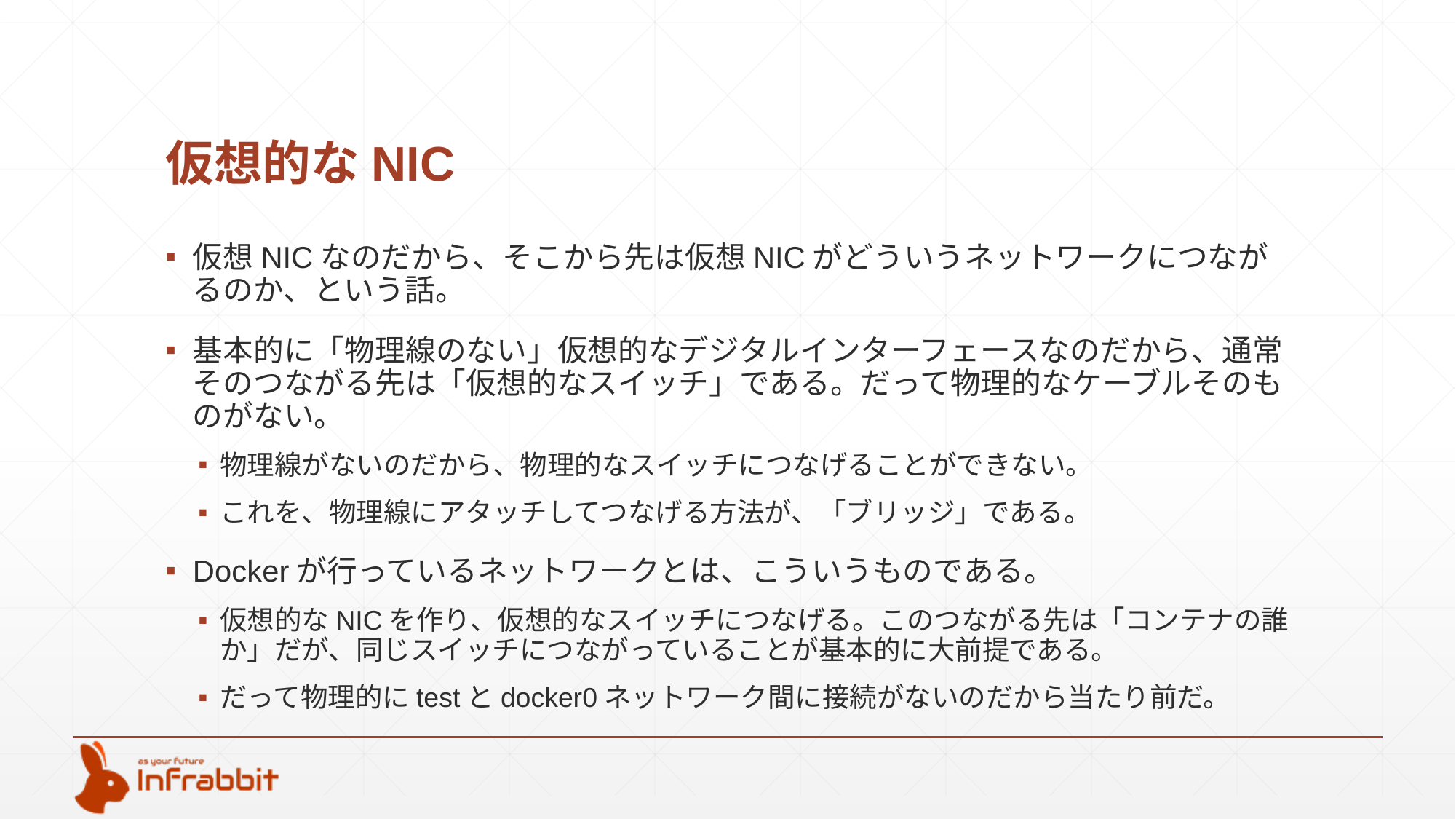

# 仮想的なNIC
仮想NICなのだから、そこから先は仮想NICがどういうネットワークにつながるのか、という話。
基本的に「物理線のない」仮想的なデジタルインターフェースなのだから、通常そのつながる先は「仮想的なスイッチ」である。だって物理的なケーブルそのものがない。
物理線がないのだから、物理的なスイッチにつなげることができない。
これを、物理線にアタッチしてつなげる方法が、「ブリッジ」である。
Dockerが行っているネットワークとは、こういうものである。
仮想的なNICを作り、仮想的なスイッチにつなげる。このつながる先は「コンテナの誰か」だが、同じスイッチにつながっていることが基本的に大前提である。
だって物理的にtestとdocker0ネットワーク間に接続がないのだから当たり前だ。